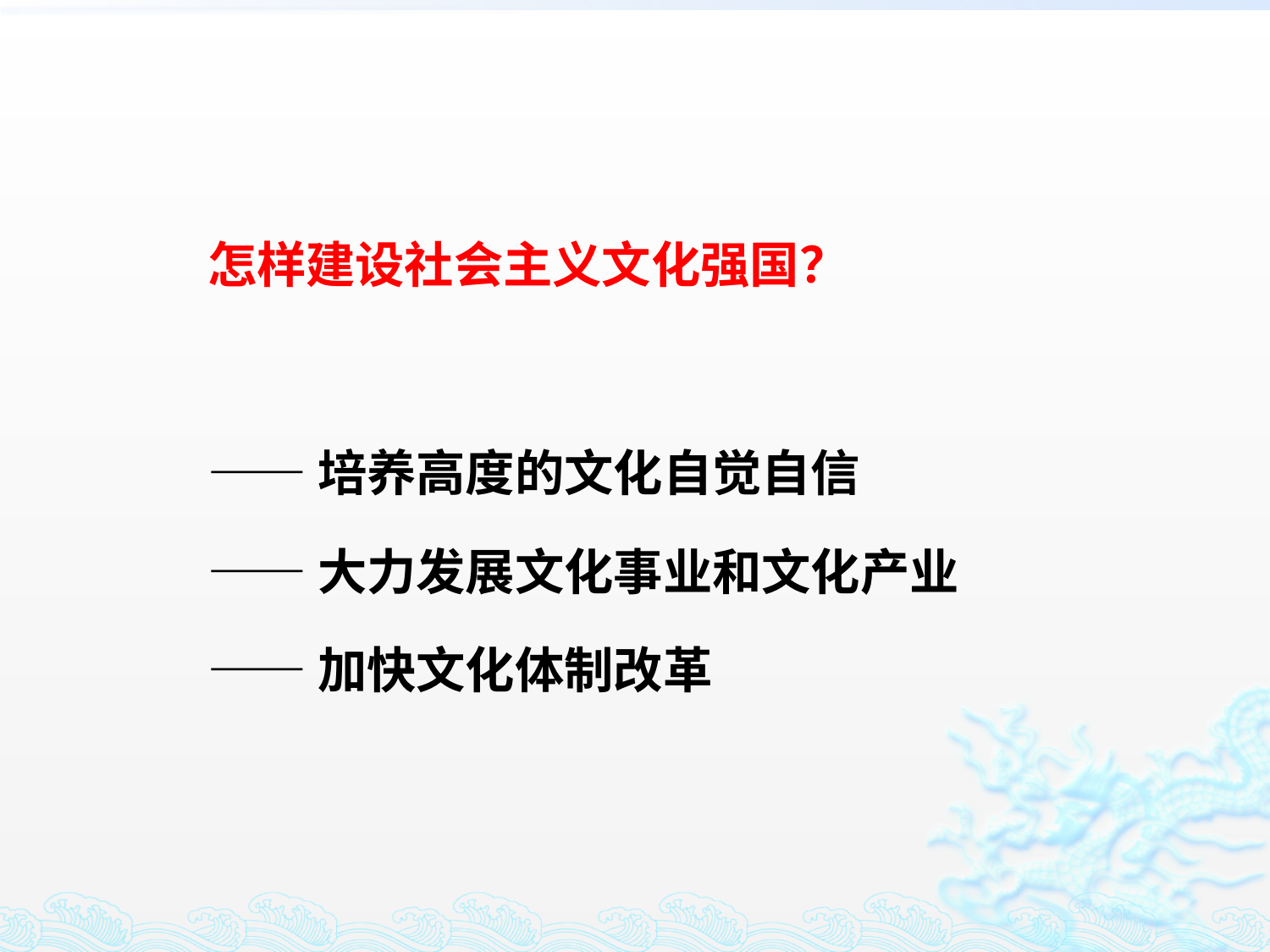

怎样建设社会主义文化强国？
——培养高度的文化自觉自信
——大力发展文化事业和文化产业
——加快文化体制改革